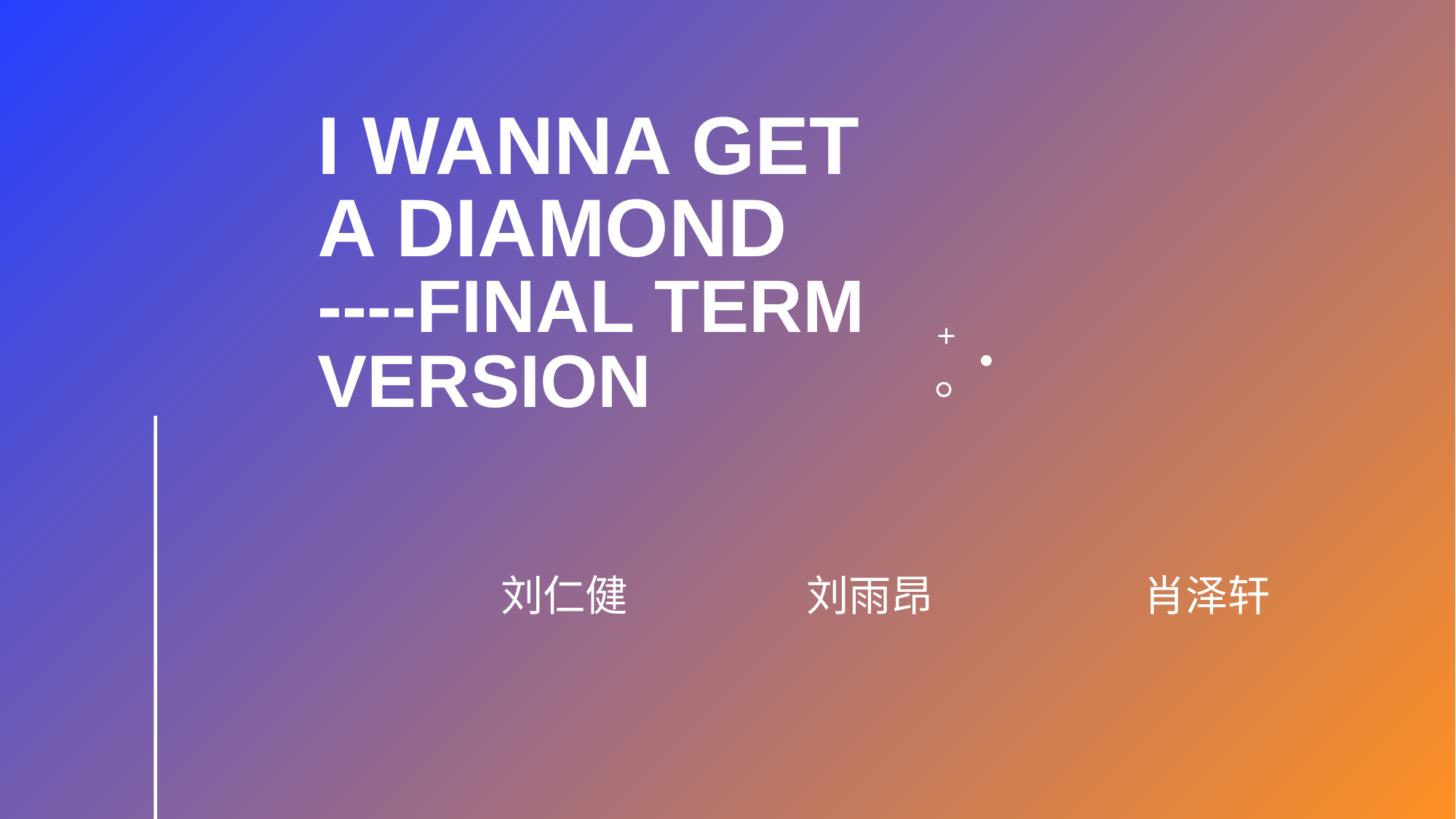

# I WANNA GET A DIAMOND ----Final TERM Version
 刘仁健		刘雨昂		 肖泽轩